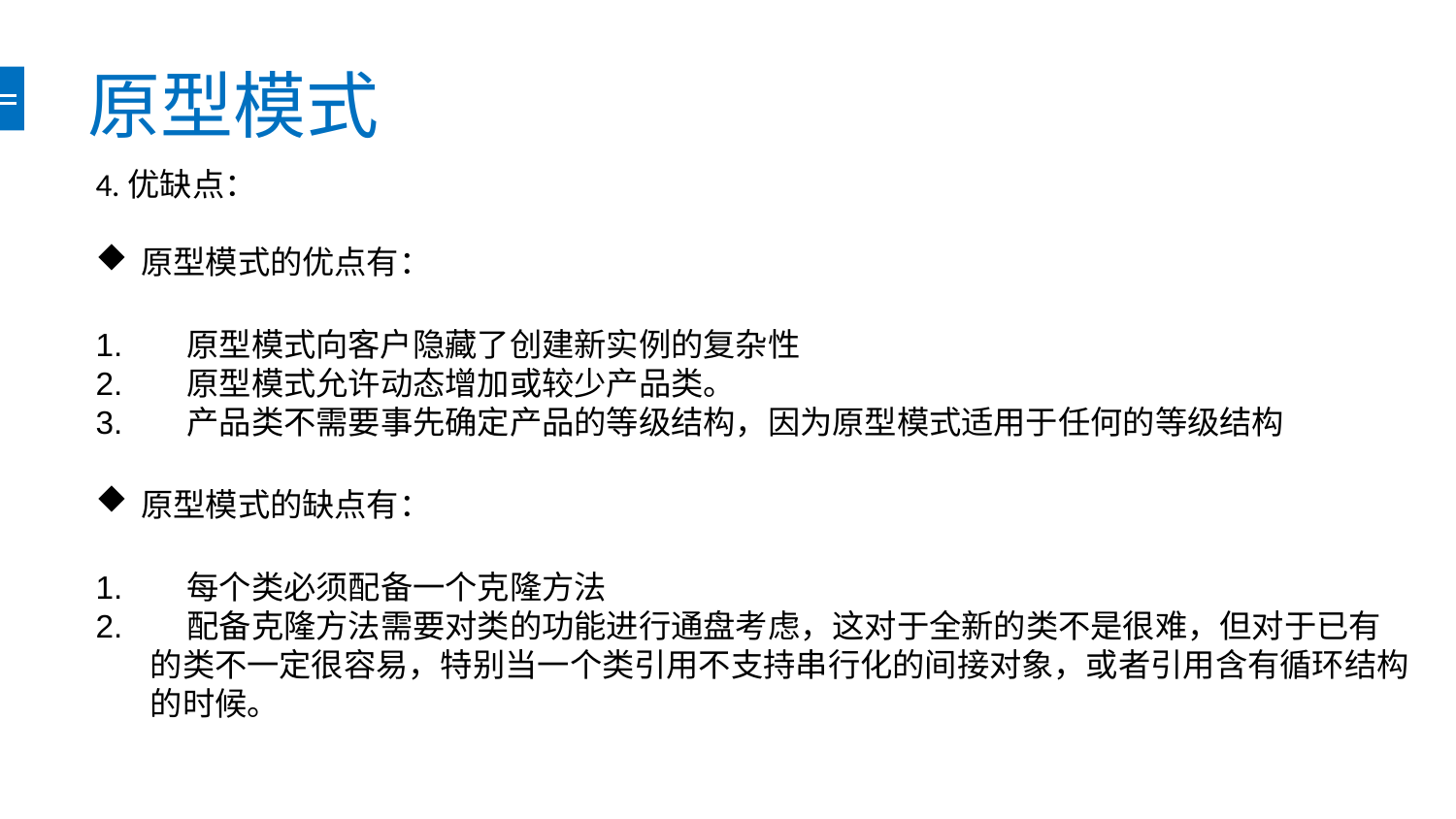

# 原型模式
4.优缺点：

原型模式的优点有：

    原型模式向客户隐藏了创建新实例的复杂性
    原型模式允许动态增加或较少产品类。
    产品类不需要事先确定产品的等级结构，因为原型模式适用于任何的等级结构

原型模式的缺点有：

    每个类必须配备一个克隆方法
    配备克隆方法需要对类的功能进行通盘考虑，这对于全新的类不是很难，但对于已有的类不一定很容易，特别当一个类引用不支持串行化的间接对象，或者引用含有循环结构的时候。